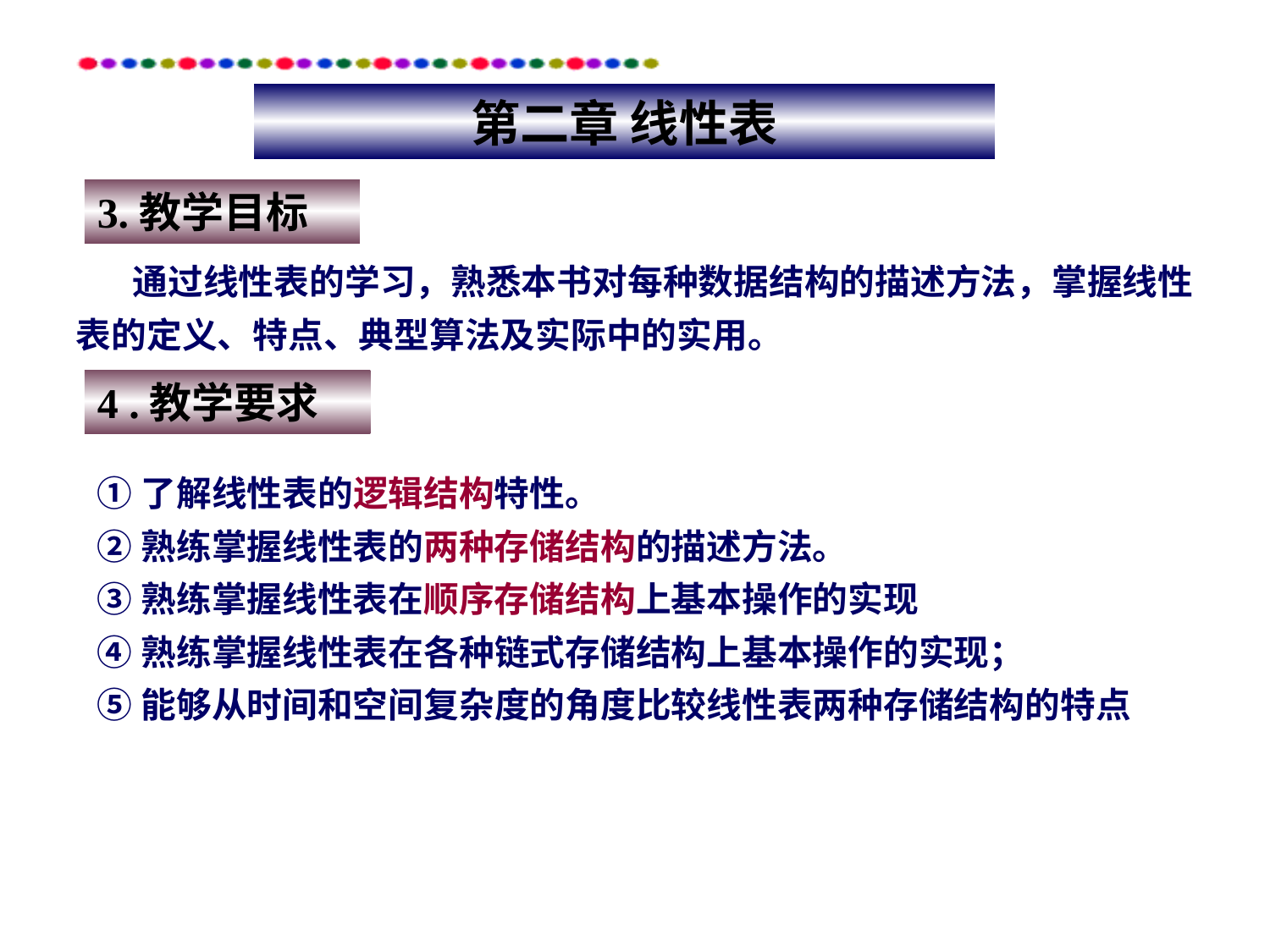

# 第二章 线性表
3.教学目标
      通过线性表的学习，熟悉本书对每种数据结构的描述方法，掌握线性表的定义、特点、典型算法及实际中的实用。
4 .教学要求
①了解线性表的逻辑结构特性。
②熟练掌握线性表的两种存储结构的描述方法。
③熟练掌握线性表在顺序存储结构上基本操作的实现
④熟练掌握线性表在各种链式存储结构上基本操作的实现；
⑤能够从时间和空间复杂度的角度比较线性表两种存储结构的特点